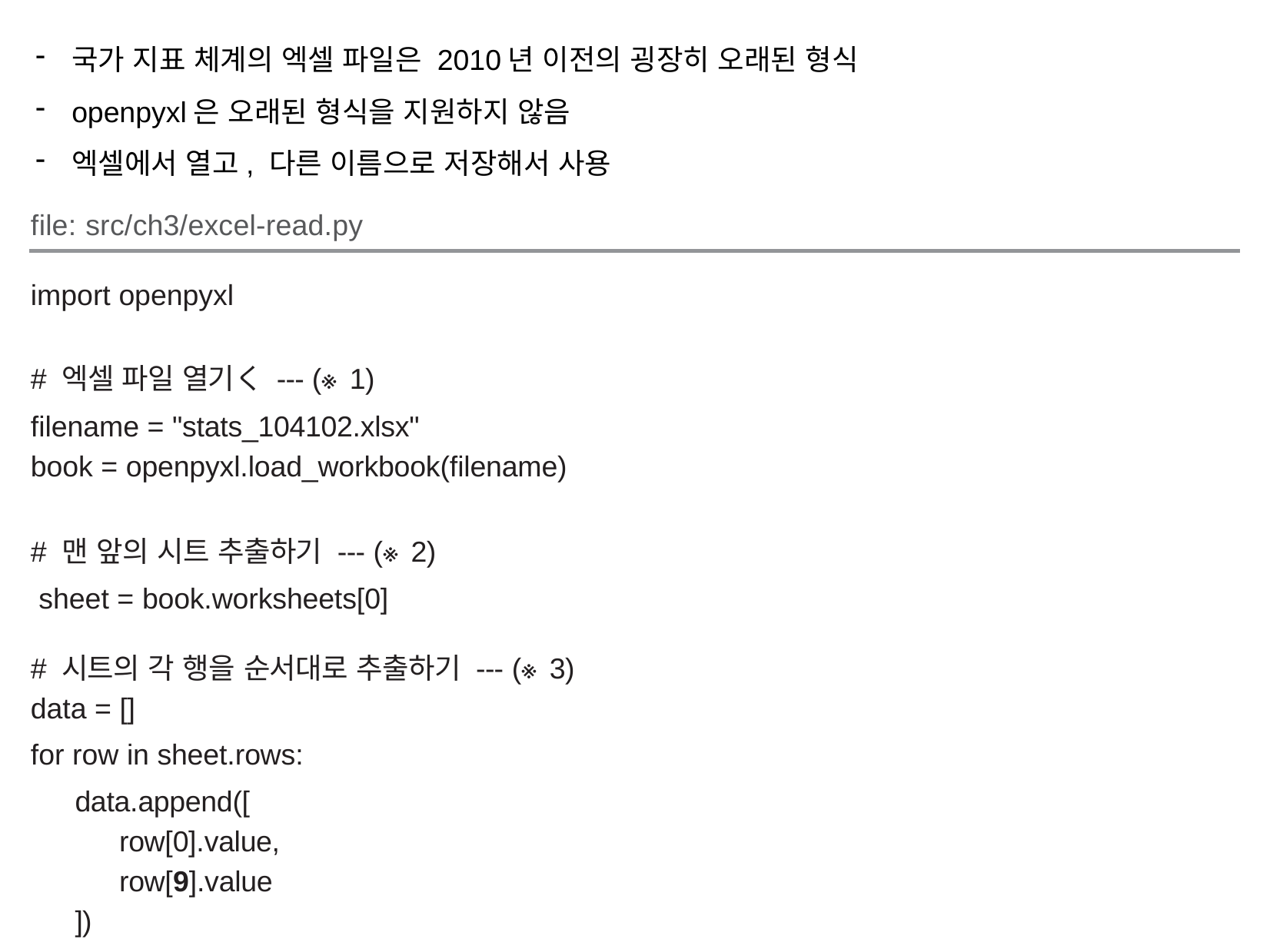

국가 지표 체계의 엑셀 파일은 2010년 이전의 굉장히 오래된 형식
openpyxl은 오래된 형식을 지원하지 않음
엑셀에서 열고, 다른 이름으로 저장해서 사용
file: src/ch3/excel-read.py

import openpyxl

# 엑셀 파일 열기く --- (※1)
filename = "stats_104102.xlsx"
book = openpyxl.load_workbook(filename)

# 맨 앞의 시트 추출하기 --- (※2)
 sheet = book.worksheets[0]

# 시트의 각 행을 순서대로 추출하기 --- (※3)
data = []
for row in sheet.rows:
data.append([
row[0].value,
row[9].value
])